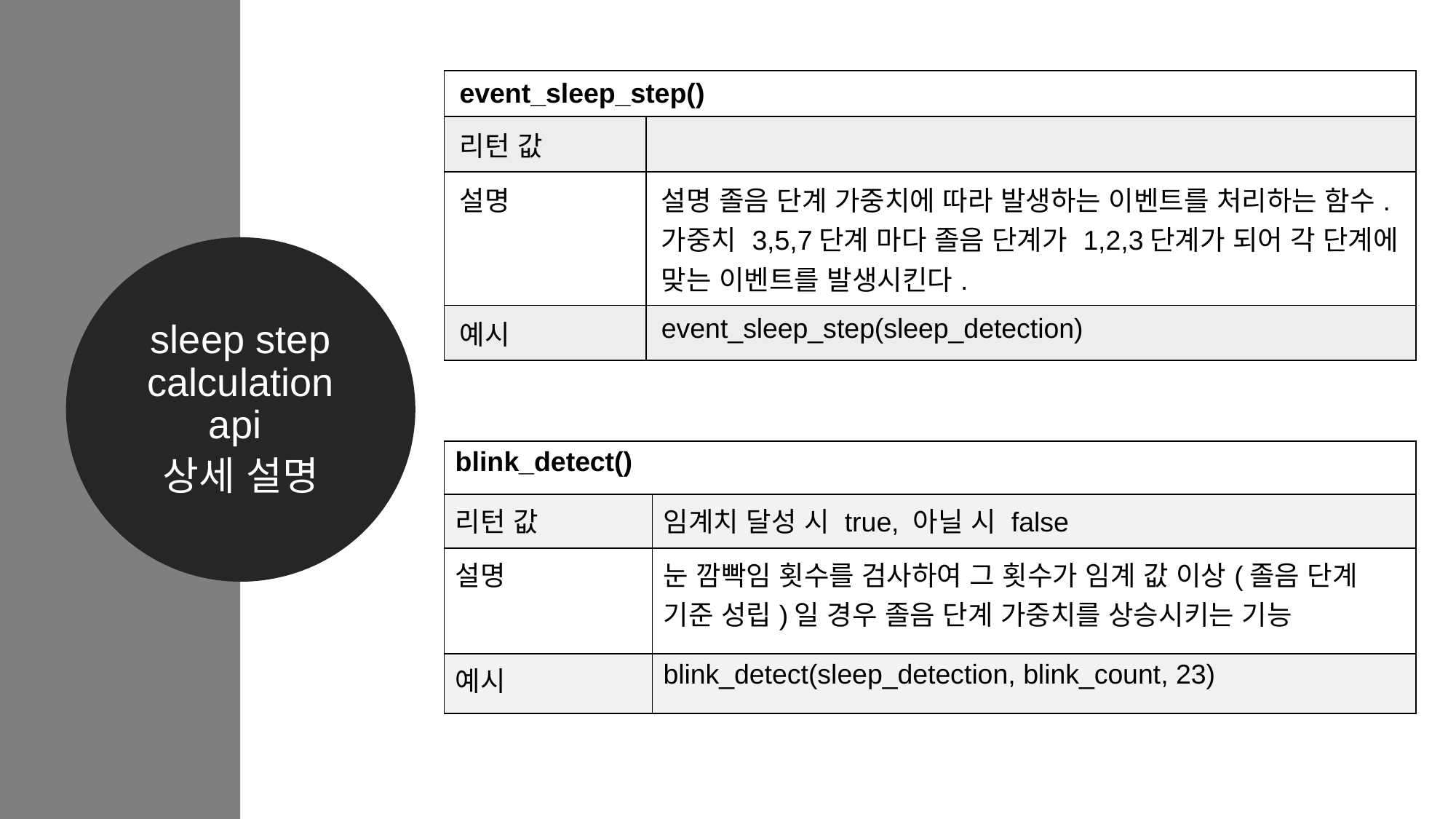

| event\_sleep\_step() |  |
| --- | --- |
| 리턴 값 |  |
| 설명 | 설명 졸음 단계 가중치에 따라 발생하는 이벤트를 처리하는 함수. 가중치 3,5,7단계 마다 졸음 단계가 1,2,3단계가 되어 각 단계에 맞는 이벤트를 발생시킨다. |
| 예시 | event\_sleep\_step(sleep\_detection) |
sleep step calculation api
상세 설명
| blink\_detect() |  |
| --- | --- |
| 리턴 값 | 임계치 달성 시 true, 아닐 시 false |
| 설명 | 눈 깜빡임 횟수를 검사하여 그 횟수가 임계 값 이상(졸음 단계 기준 성립)일 경우 졸음 단계 가중치를 상승시키는 기능 |
| 예시 | blink\_detect(sleep\_detection, blink\_count, 23) |